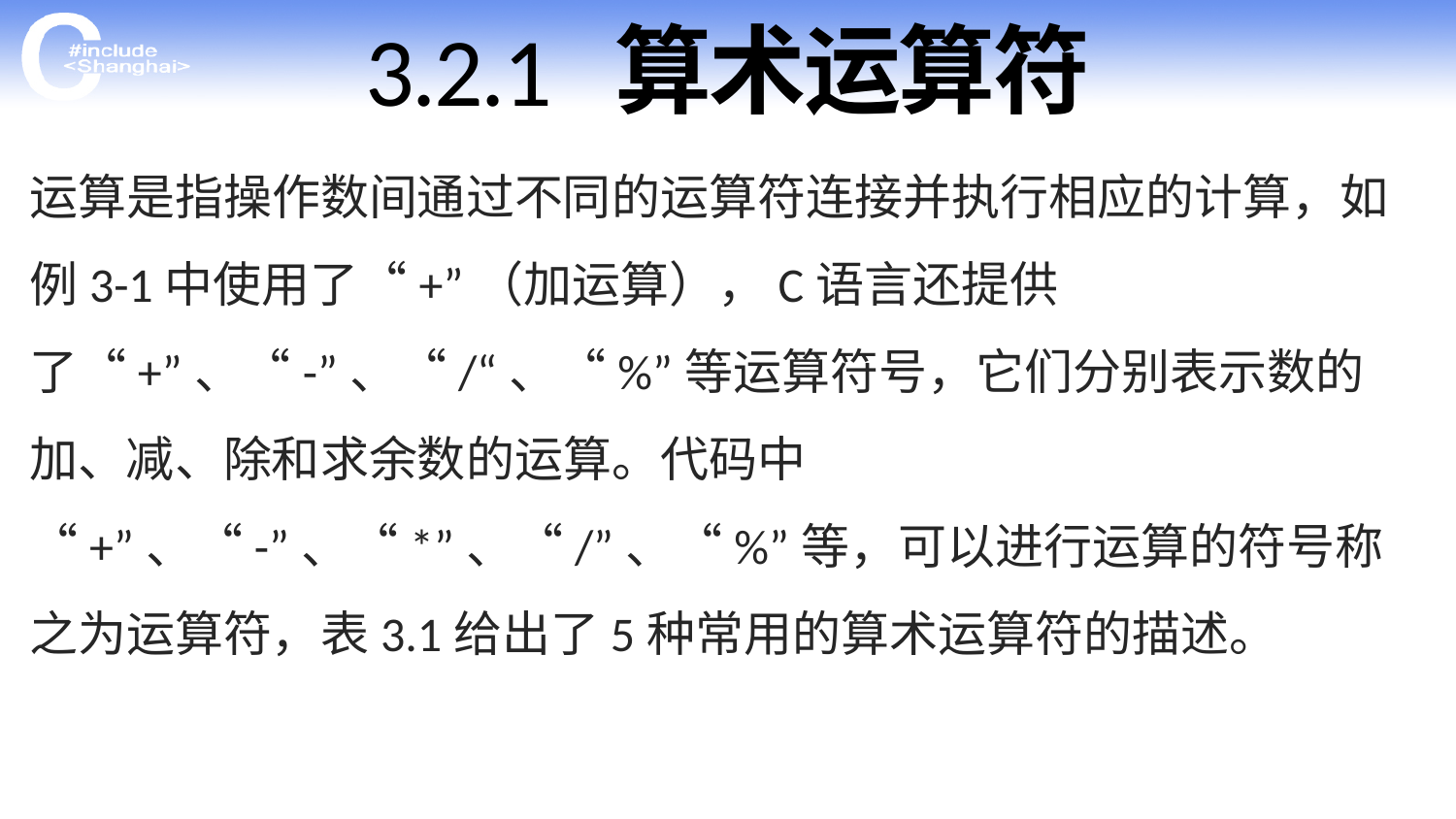

# 3.2.1  算术运算符
运算是指操作数间通过不同的运算符连接并执行相应的计算，如例3-1中使用了“+”（加运算），C语言还提供了“+”、“-”、“/“、“%”等运算符号，它们分别表示数的加、减、除和求余数的运算。代码中 “+”、“-”、“*”、“/”、“%”等，可以进行运算的符号称之为运算符，表3.1给出了5种常用的算术运算符的描述。